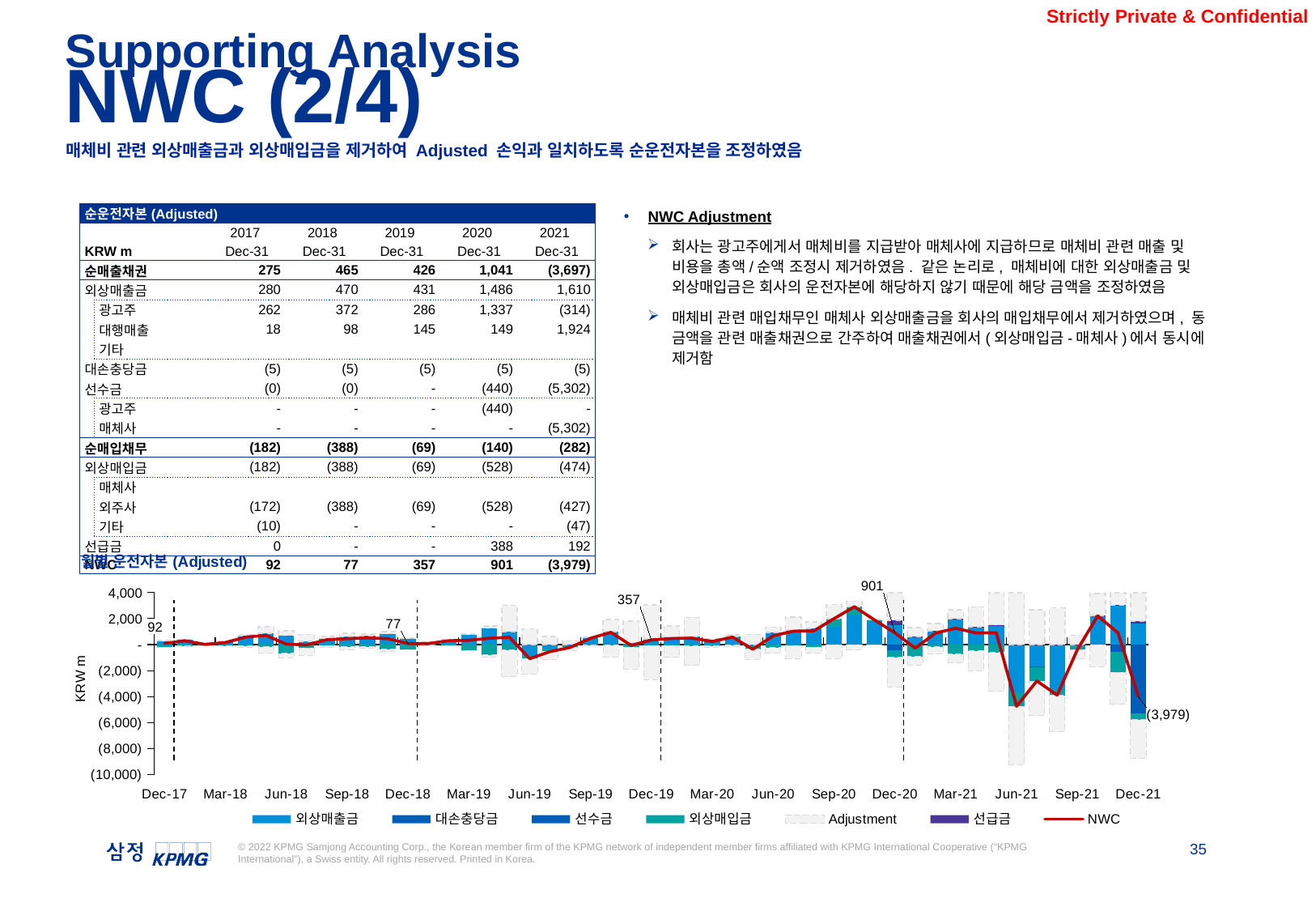

Supporting Analysis
NWC (2/4)
매체비 관련 외상매출금과 외상매입금을 제거하여 Adjusted 손익과 일치하도록 순운전자본을 조정하였음
NWC Adjustment
회사는 광고주에게서 매체비를 지급받아 매체사에 지급하므로 매체비 관련 매출 및 비용을 총액/순액 조정시 제거하였음. 같은 논리로, 매체비에 대한 외상매출금 및 외상매입금은 회사의 운전자본에 해당하지 않기 때문에 해당 금액을 조정하였음
매체비 관련 매입채무인 매체사 외상매출금을 회사의 매입채무에서 제거하였으며, 동 금액을 관련 매출채권으로 간주하여 매출채권에서(외상매입금-매체사)에서 동시에 제거함

| 순운전자본(Adjusted) |  |  |  |  |  |  |  |
| --- | --- | --- | --- | --- | --- | --- | --- |
|  |  |  | 2017 | 2018 | 2019 | 2020 | 2021 |
| KRW m |  |  | Dec-31 | Dec-31 | Dec-31 | Dec-31 | Dec-31 |
| 순매출채권 |  |  | 275 | 465 | 426 | 1,041 | (3,697) |
| 외상매출금 |  |  | 280 | 470 | 431 | 1,486 | 1,610 |
|  | 광고주 |  | 262 | 372 | 286 | 1,337 | (314) |
|  | 대행매출 |  | 18 | 98 | 145 | 149 | 1,924 |
|  | 기타 |  |  |  |  |  |  |
| 대손충당금 |  |  | (5) | (5) | (5) | (5) | (5) |
| 선수금 |  |  | (0) | (0) | - | (440) | (5,302) |
|  | 광고주 |  | - | - | - | (440) | - |
|  | 매체사 |  | - | - | - | - | (5,302) |
| 순매입채무 |  |  | (182) | (388) | (69) | (140) | (282) |
| 외상매입금 |  |  | (182) | (388) | (69) | (528) | (474) |
|  | 매체사 |  |  |  |  |  |  |
|  | 외주사 |  | (172) | (388) | (69) | (528) | (427) |
|  | 기타 |  | (10) | - | - | - | (47) |
| 선급금 |  |  | 0 | - | - | 388 | 192 |
| NWC |  |  | 92 | 77 | 357 | 901 | (3,979) |

### Chart: 월별 운전자본(Adjusted)

| Category | 외상매출금 | 대손충당금 | 선수금 | 외상매입금 | Adjustment | 선급금 | Adjustment | NWC |
|---|---|---|---|---|---|---|---|---|
| 43100 | 279758000.0 | -4852549.0 | 0.0 | -182496900.0 | -18684333.0 | 0.0 | 18684333.0 | 92408551.0 |
| 43131 | 400258900.0 | -4852549.0 | 0.0 | -102448488.0 | -17776833.0 | 0.0 | 17776833.0 | 292957863.0 |
| 43159 | 95751400.0 | -4852549.0 | 0.0 | -74840426.0 | -17776833.0 | 0.0 | 17776833.0 | 16058425.0 |
| 43190 | 261406890.0 | -4852549.0 | 0.0 | -100098829.0 | -17776833.0 | 0.0 | 17776833.0 | 156455512.0 |
| 43220 | 690661673.0 | -4852549.0 | 0.0 | -108530675.0 | -93520999.0 | 0.0 | 93520999.0 | 577278449.0 |
| 43251 | 883325430.0 | -4852549.0 | 0.0 | -173755945.0 | -493834832.0 | 0.0 | 493834832.0 | 704716936.0 |
| 43281 | 707286921.0 | -4852549.0 | 0.0 | -665474314.0 | -337651332.0 | 0.0 | 337651332.0 | 36960058.0 |
| 43312 | 236114292.0 | -4852549.0 | 0.0 | -262246112.0 | -555495332.0 | 0.0 | 555495332.0 | -30984369.0 |
| 43343 | 468162931.0 | -4852549.0 | 0.0 | -87208162.0 | -152042832.0 | 0.0 | 152042832.0 | 376102220.0 |
| 43373 | 626110943.0 | -4852549.0 | 0.0 | -162949545.0 | -240433332.0 | 0.0 | 240433332.0 | 458308849.0 |
| 43404 | 685965693.0 | -4852549.0 | 0.0 | -162777525.0 | -140184832.0 | 0.0 | 140184832.0 | 518335619.0 |
| 43434 | 828766865.0 | -4852549.0 | 0.0 | -366922539.0 | -179641832.0 | 0.0 | 179641832.0 | 456991777.0 |
| 43465 | 470262630.0 | -4951776.0 | 0.0 | -388094620.0 | -24914999.0 | 0.0 | 24914999.0 | 77216234.0 |
| 43496 | 119782169.0 | -4951776.0 | 0.0 | -35352163.0 | -68588112.0 | 0.0 | 68588112.0 | 79478230.0 |
| 43524 | 363858027.0 | -4951776.0 | 0.0 | -58870240.0 | -19734227.0 | 0.0 | 19734227.0 | 300036011.0 |
| 43555 | 780466133.0 | -4951776.0 | 0.0 | -444857117.0 | -29960779.0 | 0.0 | 29960779.0 | 330657240.0 |
| 43585 | 1274253400.0 | -4951776.0 | 0.0 | -782678131.0 | -168401375.0 | 0.0 | 168401375.0 | 486623493.0 |
| 43616 | 989071961.0 | -4951776.0 | 0.0 | -424846407.0 | -2043948841.0 | 0.0 | 2043948841.0 | 559273778.0 |
| 43646 | -853864365.0 | -4951776.0 | 0.0 | -226041505.0 | -1204780147.0 | 0.0 | 1204780147.0 | -1084857646.0 |
| 43677 | -306278327.0 | -4951776.0 | 0.0 | -231047686.0 | -630184202.0 | 0.0 | 630184202.0 | -542277789.0 |
| 43708 | -141881303.0 | -4951776.0 | 0.0 | -65849809.0 | -285000649.0 | 0.0 | 285000649.0 | -212682888.0 |
| 43738 | 522876364.0 | -4951776.0 | 0.0 | -29318300.0 | -29606223.0 | 0.0 | 29606223.0 | 488606288.0 |
| 43769 | 994476398.0 | -4951776.0 | 0.0 | -47295446.0 | -926505024.0 | 0.0 | 926505024.0 | 942229176.0 |
| 43799 | 130570558.0 | -4951776.0 | 0.0 | -189846426.0 | -1691175721.0 | 0.0 | 1691175721.0 | -64227644.0 |
| 43830 | 430786445.0 | -4951776.0 | 0.0 | -68548216.0 | -2615775615.0 | 0.0 | 2615775615.0 | 357286453.0 |
| 43861 | 548192600.0 | -4951776.0 | 0.0 | -70220600.0 | -899401800.0 | 114000.0 | 899401800.0 | 473134224.0 |
| 43890 | 614610230.0 | -4951776.0 | 0.0 | -111707751.0 | -1479895725.0 | 114000.0 | 1479895725.0 | 498064703.0 |
| 43921 | 347546317.0 | -4951776.0 | 0.0 | -103253144.0 | -85824631.0 | 132000.0 | 85824631.0 | 239473397.0 |
| 43951 | 632366614.0 | -4951776.0 | 0.0 | -49226749.0 | -118330300.0 | 132000.0 | 118330300.0 | 578320089.0 |
| 43982 | -142973710.0 | -4951776.0 | 0.0 | -213618715.0 | -793167210.0 | 137000.0 | 793167210.0 | -361407201.0 |
| 44012 | 923339854.0 | -4951776.0 | 0.0 | -242316536.0 | -429189557.0 | 137000.0 | 429189557.0 | 676208542.0 |
| 44043 | 1112389344.0 | -4951776.0 | 0.0 | -72695106.0 | -1011112410.0 | 137000.0 | 1011112410.0 | 1034879462.0 |
| 44074 | 1263183712.0 | -4951776.0 | 0.0 | -201793354.0 | -478431858.0 | 137000.0 | 478431858.0 | 1056575582.0 |
| 44104 | 1371547212.0 | -4951776.0 | 0.0 | 630370537.0 | -1080285595.0 | 137000.0 | 1080285595.0 | 1997102973.0 |
| 44135 | 2279386448.0 | -4951776.0 | 0.0 | 644169538.0 | -426391127.0 | 137000.0 | 426391127.0 | 2918741210.0 |
| 44165 | 1835562598.0 | -4951776.0 | 0.0 | 68515000.0 | -54393127.0 | 142000.0 | 54393127.0 | 1899267822.0 |
| 44196 | 1485928193.0 | -4951776.0 | -440218900.0 | -528140672.0 | -2281516351.0 | 388442000.0 | 2281516351.0 | 901058845.0 |
| 44227 | 635270371.0 | -4951776.0 | 0.0 | -903365792.0 | -676065483.0 | 372000.0 | 676065483.0 | -272675197.0 |
| 44255 | 1055521219.0 | -4951776.0 | 0.0 | -168709814.0 | -569683966.0 | 372000.0 | 569683966.0 | 882231629.0 |
| 44286 | 1979755270.0 | -4951776.0 | 0.0 | -717560852.0 | -684965963.0 | 1949500.0 | 684965963.0 | 1259192142.0 |
| 44316 | 1370184318.0 | -4951776.0 | 0.0 | -472757944.0 | -1542507221.0 | 2829500.0 | 1542507221.0 | 895304098.0 |
| 44347 | 1512627354.0 | -4951776.0 | 0.0 | -603447356.0 | -2995510960.0 | 3789500.0 | 2995510960.0 | 908017722.0 |
| 44377 | -3656800503.0 | -4951776.0 | 0.0 | -1104164767.0 | -4498818881.0 | 9879500.0 | 4498818881.0 | -4756037546.0 |
| 44408 | -1715532804.0 | -4951776.0 | 0.0 | -1089942109.0 | -2669761687.0 | 10999500.0 | 2669761687.0 | -2799427189.0 |
| 44439 | -3503393356.0 | -4951776.0 | 0.0 | -394345091.0 | -2827219942.0 | 5050000.0 | 2827219942.0 | -3897640223.0 |
| 44469 | -65793125.0 | -4951776.0 | 0.0 | -306095729.0 | -719386254.0 | 5050000.0 | 719386254.0 | -371790630.0 |
| 44500 | 2239850643.0 | -4951776.0 | 0.0 | -24687787.0 | -1680255556.0 | 5050000.0 | 1680255556.0 | 2215261080.0 |
| 44530 | 3023915932.0 | -4951776.0 | -572000000.0 | -1554050323.0 | -2474489026.0 | 5050000.0 | 2474489026.0 | 897963833.0 |
| 44561 | 1609954656.0 | -4951776.0 | -5301920200.0 | -473585662.0 | -2975594010.0 | 191548321.0 | 2975594010.0 | -3978954661.0 |